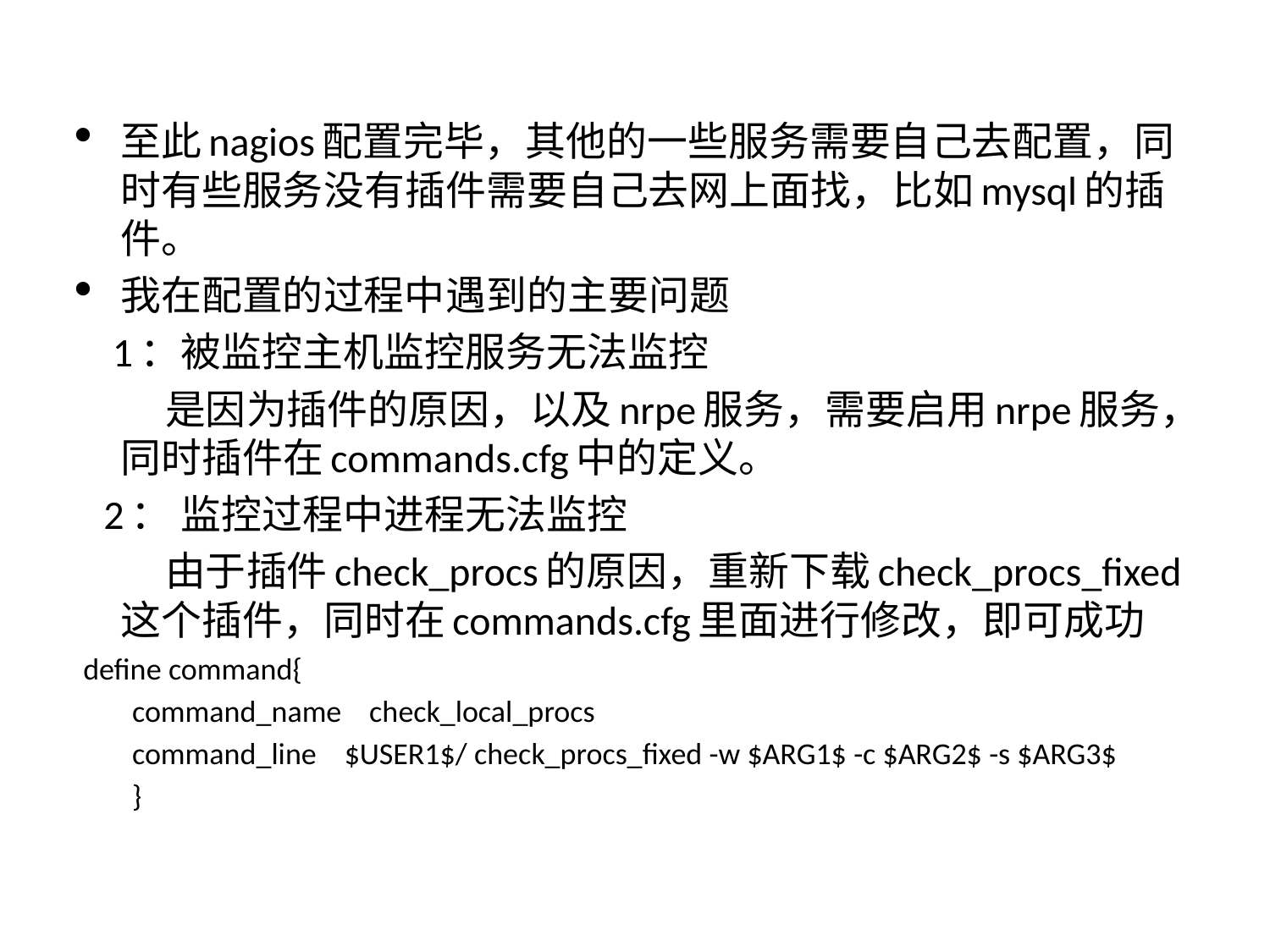

#
至此nagios配置完毕，其他的一些服务需要自己去配置，同时有些服务没有插件需要自己去网上面找，比如mysql的插件。
我在配置的过程中遇到的主要问题
    1：被监控主机监控服务无法监控
         是因为插件的原因，以及nrpe服务，需要启用nrpe服务，同时插件在commands.cfg中的定义。
   2： 监控过程中进程无法监控
         由于插件check_procs的原因，重新下载check_procs_fixed 这个插件，同时在commands.cfg里面进行修改，即可成功
 define command{
        command_name    check_local_procs
        command_line    $USER1$/ check_procs_fixed -w $ARG1$ -c $ARG2$ -s $ARG3$
        }